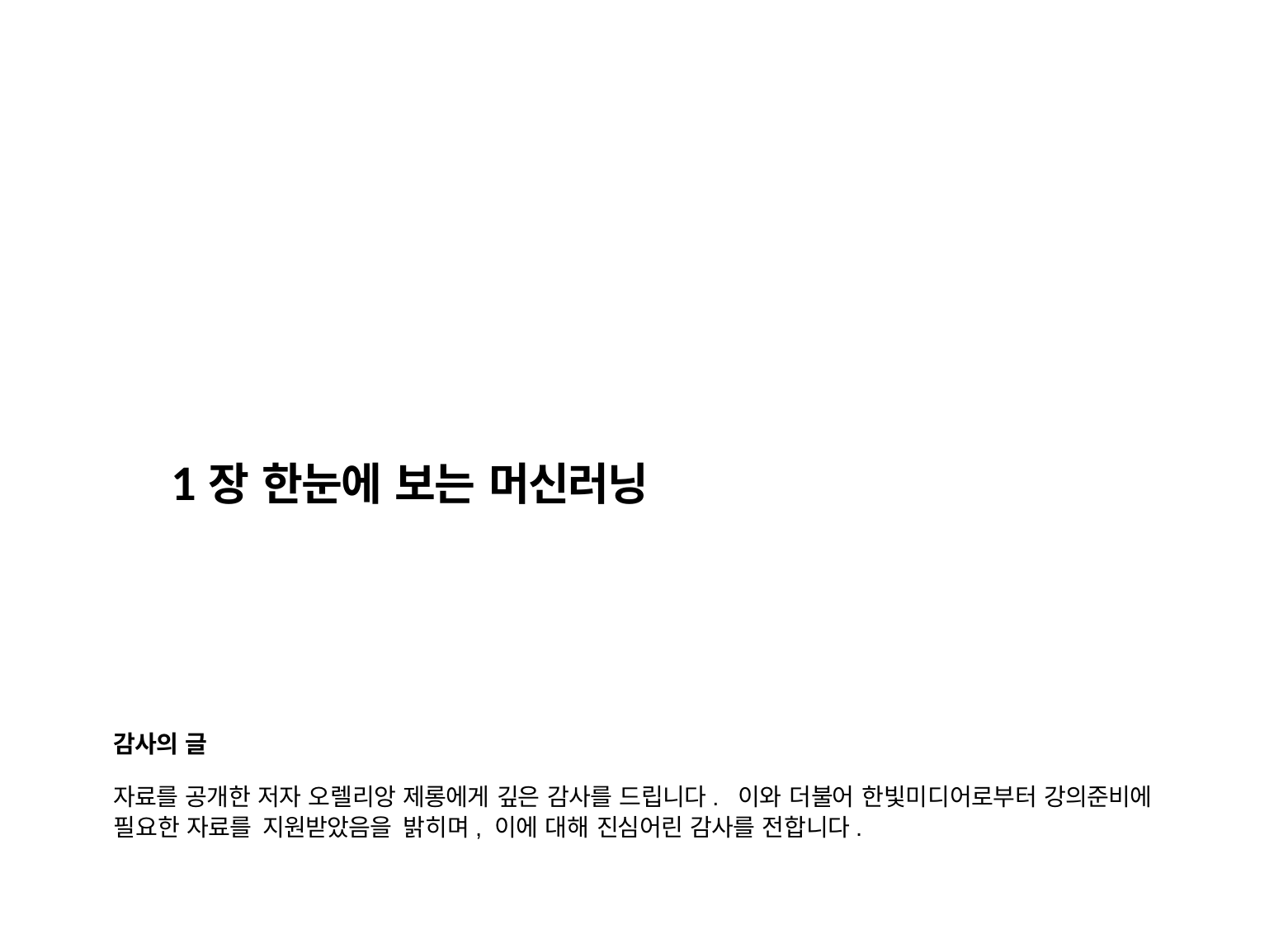

# 1장 한눈에 보는 머신러닝
감사의 글

자료를 공개한 저자 오렐리앙 제롱에게 깊은 감사를 드립니다.  이와 더불어 한빛미디어로부터 강의준비에  필요한 자료를  지원받았음을  밝히며, 이에 대해 진심어린 감사를 전합니다.
1